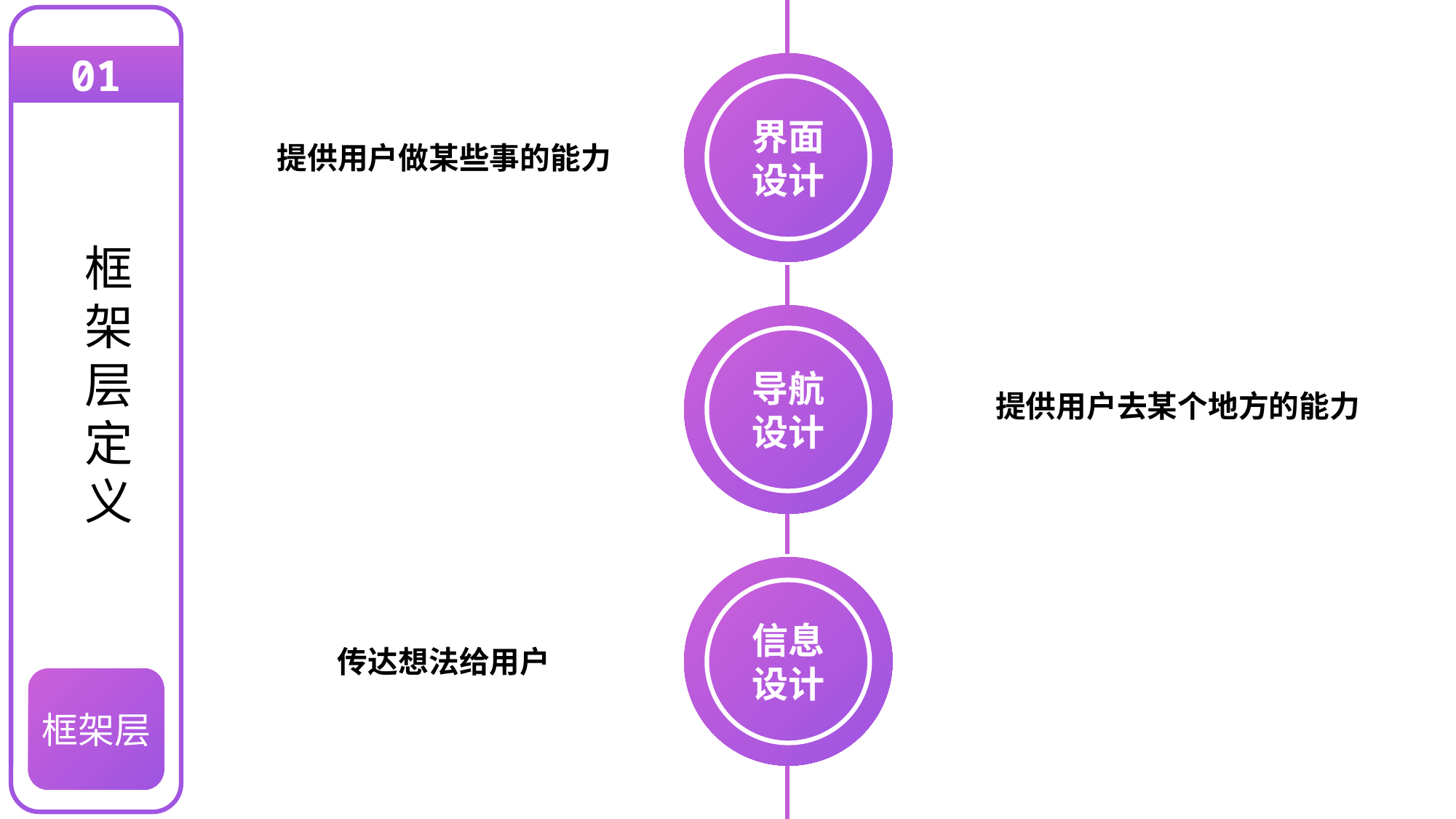

01

界面设计
提供用户做某些事的能力
框架层定义

导航设计
提供用户去某个地方的能力

信息设计
传达想法给用户

框架层